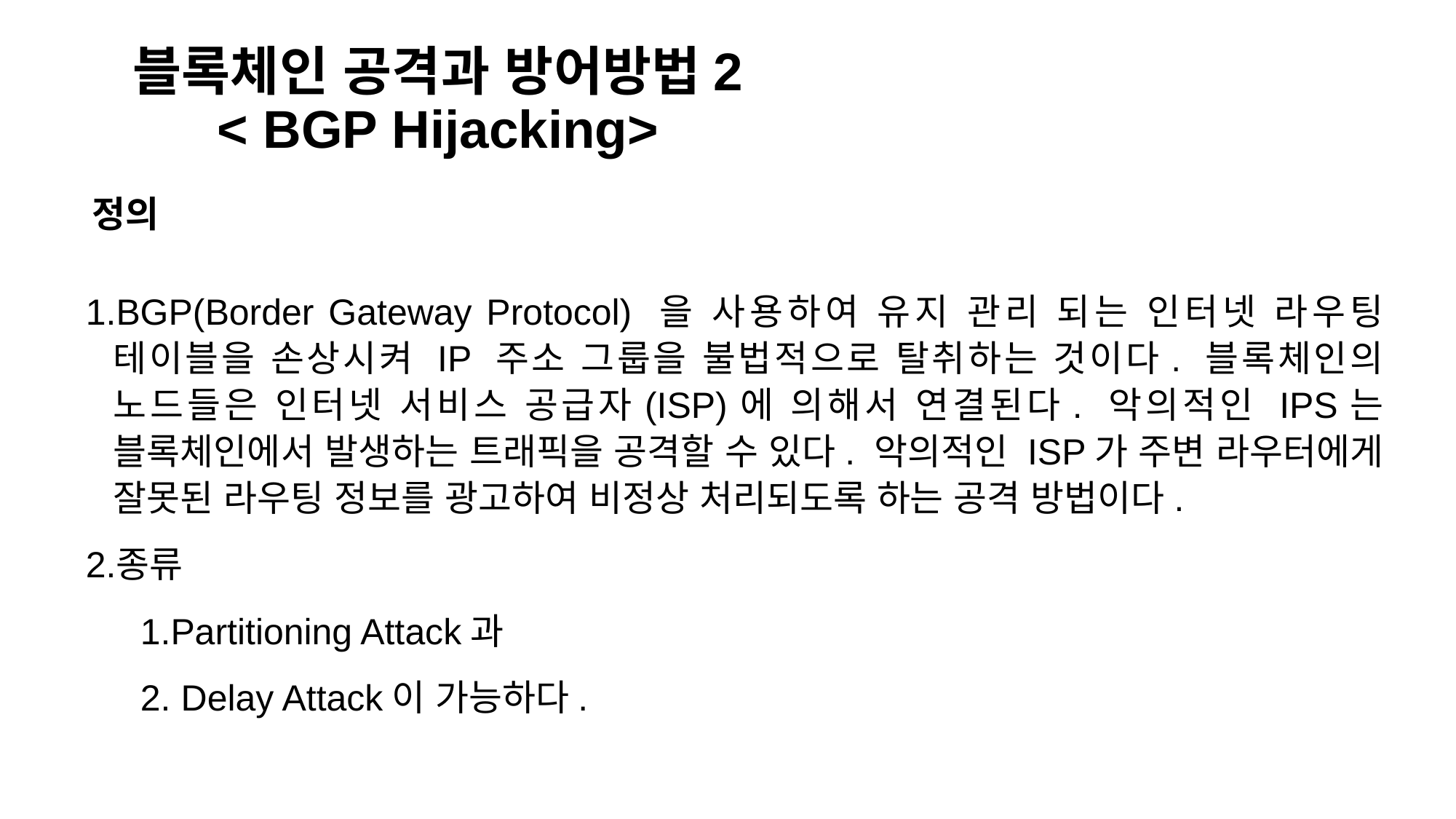

# 블록체인 공격과 방어방법2 < BGP Hijacking>
정의
BGP(Border Gateway Protocol) 을 사용하여 유지 관리 되는 인터넷 라우팅 테이블을 손상시켜 IP 주소 그룹을 불법적으로 탈취하는 것이다. 블록체인의 노드들은 인터넷 서비스 공급자(ISP)에 의해서 연결된다. 악의적인 IPS는 블록체인에서 발생하는 트래픽을 공격할 수 있다. 악의적인 ISP가 주변 라우터에게 잘못된 라우팅 정보를 광고하여 비정상 처리되도록 하는 공격 방법이다.
종류
Partitioning Attack과
 Delay Attack이 가능하다.